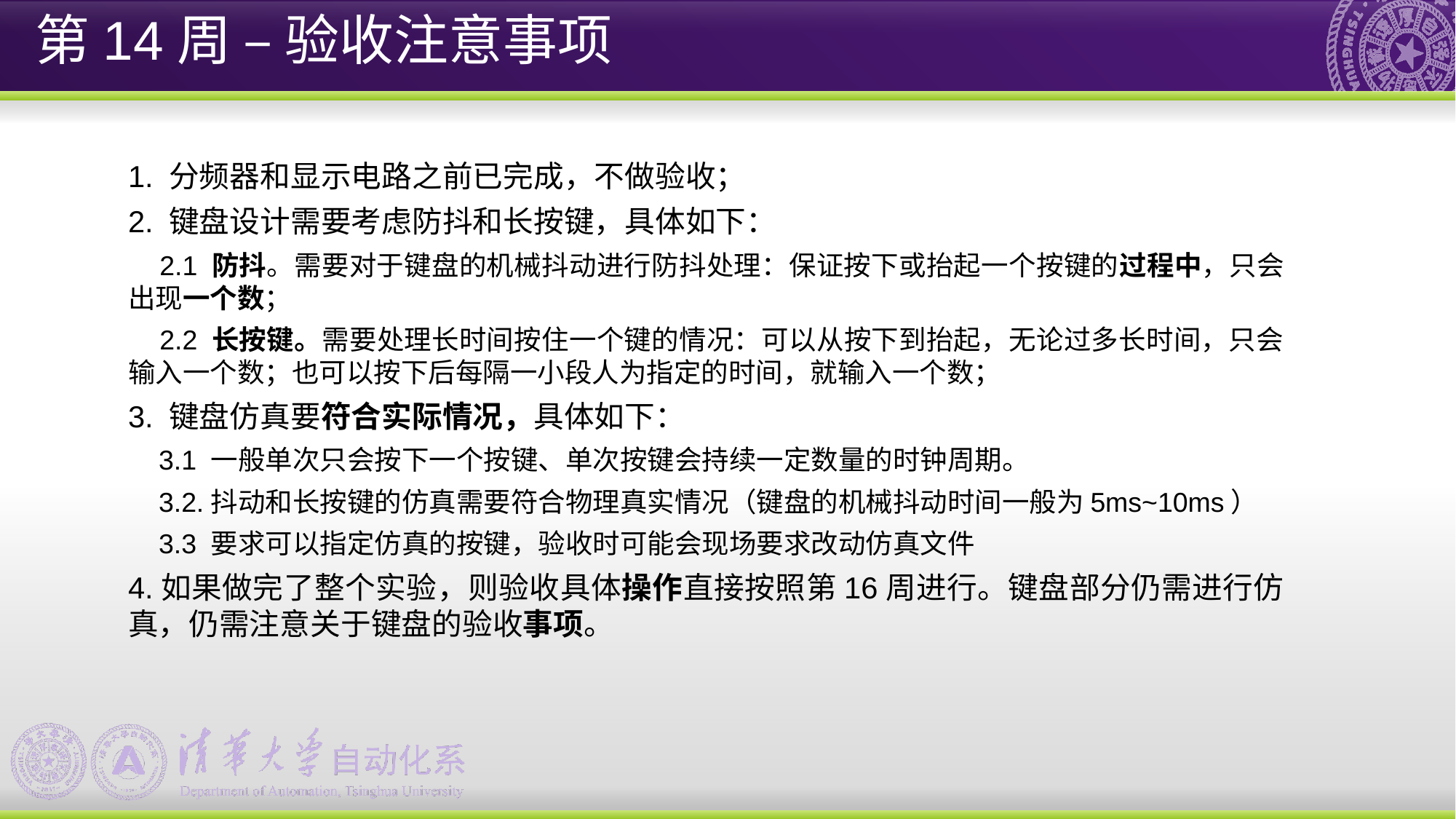

第14周 – 验收注意事项
1. 分频器和显示电路之前已完成，不做验收；
2. 键盘设计需要考虑防抖和长按键，具体如下：
    2.1 防抖。需要对于键盘的机械抖动进行防抖处理：保证按下或抬起一个按键的过程中，只会出现一个数；
    2.2 长按键。需要处理长时间按住一个键的情况：可以从按下到抬起，无论过多长时间，只会输入一个数；也可以按下后每隔一小段人为指定的时间，就输入一个数；
3. 键盘仿真要符合实际情况，具体如下：
    3.1 一般单次只会按下一个按键、单次按键会持续一定数量的时钟周期。
    3.2.抖动和长按键的仿真需要符合物理真实情况（键盘的机械抖动时间一般为5ms~10ms）
    3.3 要求可以指定仿真的按键，验收时可能会现场要求改动仿真文件
4.如果做完了整个实验，则验收具体操作直接按照第16周进行。键盘部分仍需进行仿真，仍需注意关于键盘的验收事项。

1. 防抖。需要对于键盘的机械抖动进行防抖处理：保证按下或抬起一个按键的过程中，只会出现一个数；
2. 长按键。需要处理长时间按住一个键的情况：可以从按下到抬起，无论过多长时间，只会输入一个数；也可以按下后每隔一小段人为指定的时间，就输入一个数；
3. 仿真设置需要符合真实情况，如一般单次只会按下一个按键、单次按键会持续一定数量的时钟周期。抖动和长按键也需要仿真，并且需要符合物理真实情况（键盘的机械抖动时间一般为5ms~10ms）；
4. 要求可以指定被仿真的按键，验收时可能会要求现场改动被仿真的按键；
5. 如果做完了整个实验，则验收具体操作直接按照第16周进行。键盘部分仍需进行仿真，仍需注意关于键盘的验收事项。